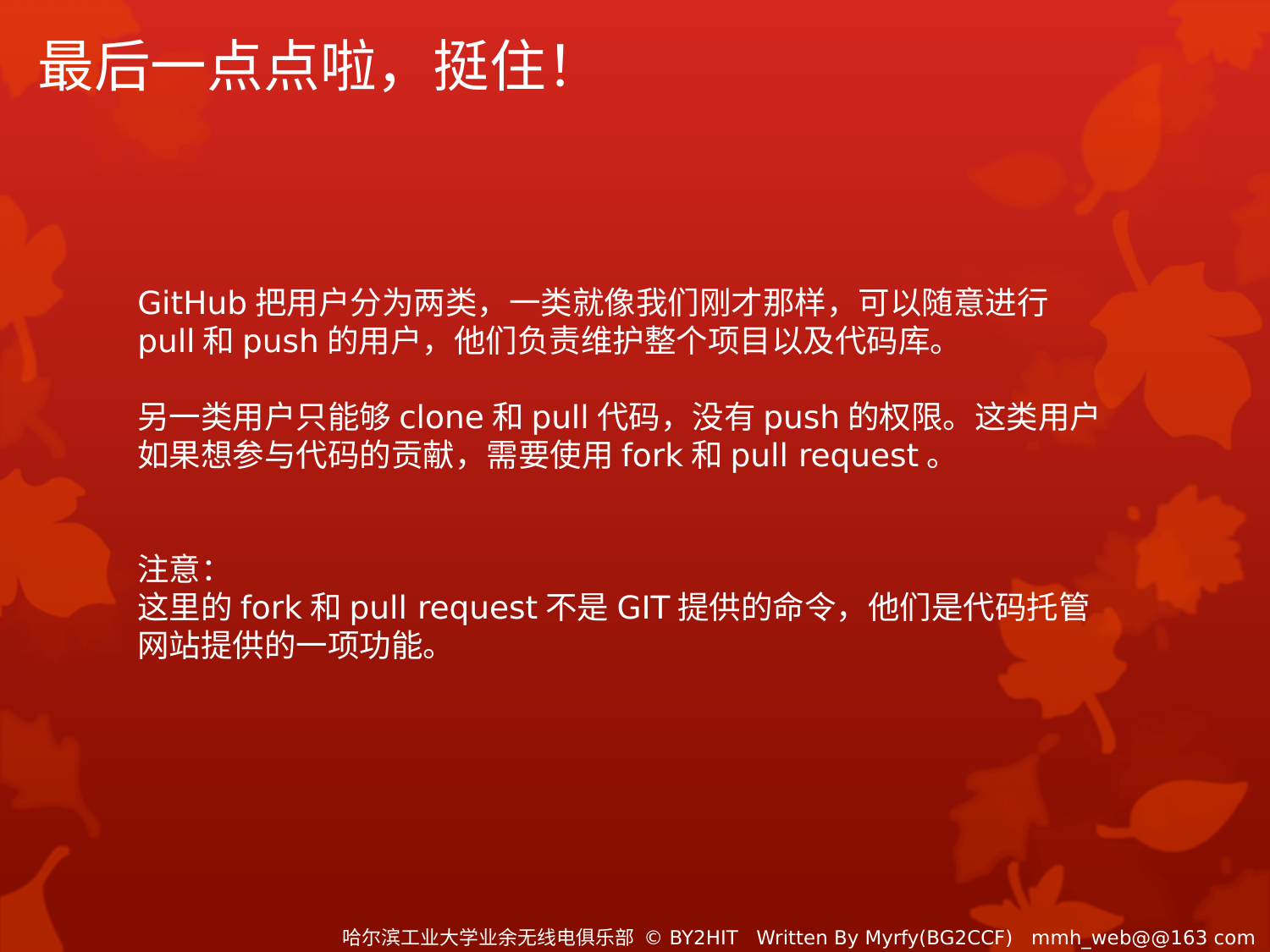

# 最后一点点啦，挺住！
GitHub把用户分为两类，一类就像我们刚才那样，可以随意进行pull和push的用户，他们负责维护整个项目以及代码库。

另一类用户只能够clone和pull代码，没有push的权限。这类用户如果想参与代码的贡献，需要使用fork和pull request。

注意：
这里的fork和pull request不是GIT提供的命令，他们是代码托管网站提供的一项功能。